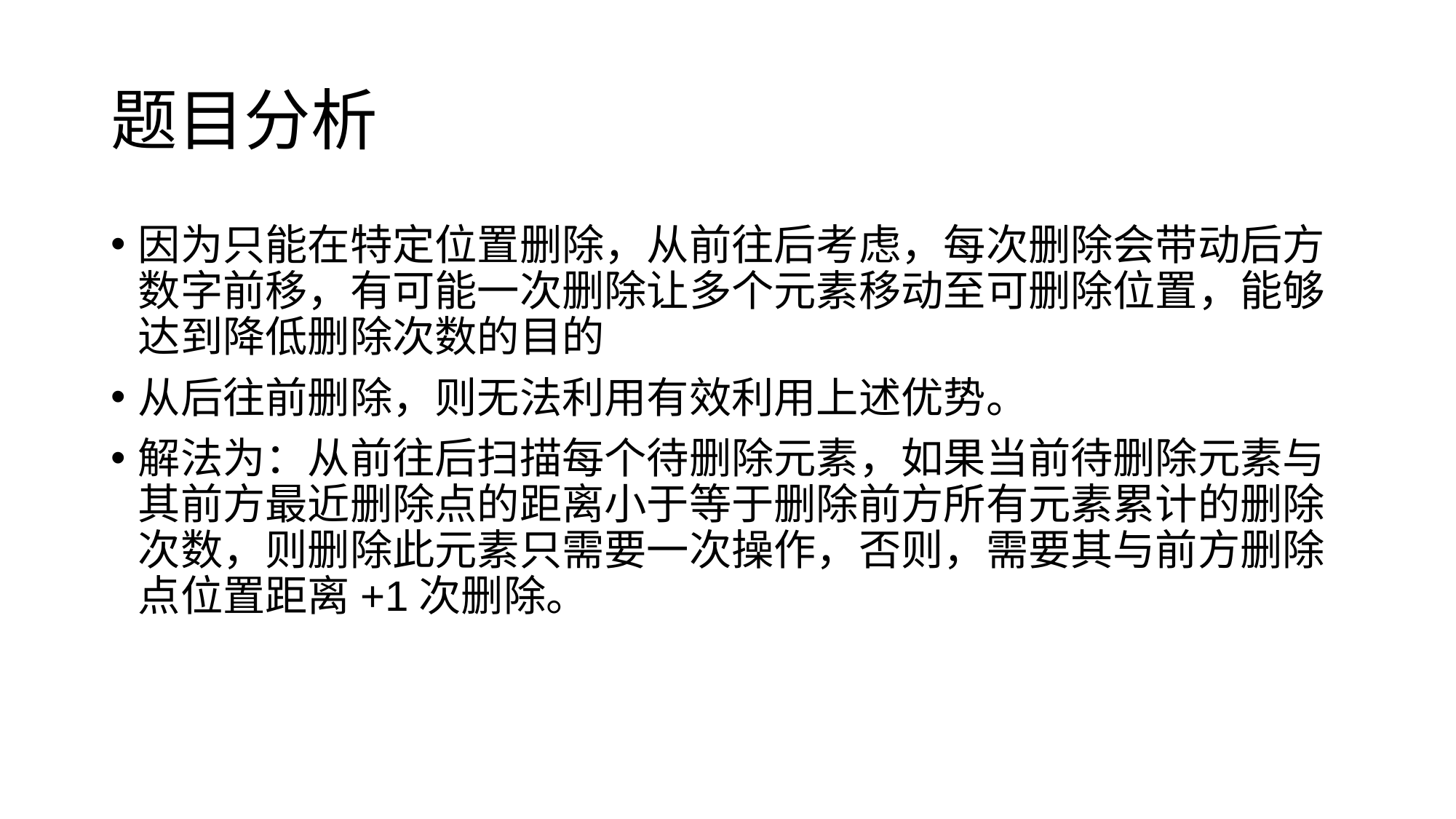

# 题目分析
因为只能在特定位置删除，从前往后考虑，每次删除会带动后方数字前移，有可能一次删除让多个元素移动至可删除位置，能够达到降低删除次数的目的
从后往前删除，则无法利用有效利用上述优势。
解法为：从前往后扫描每个待删除元素，如果当前待删除元素与其前方最近删除点的距离小于等于删除前方所有元素累计的删除次数，则删除此元素只需要一次操作，否则，需要其与前方删除点位置距离+1次删除。